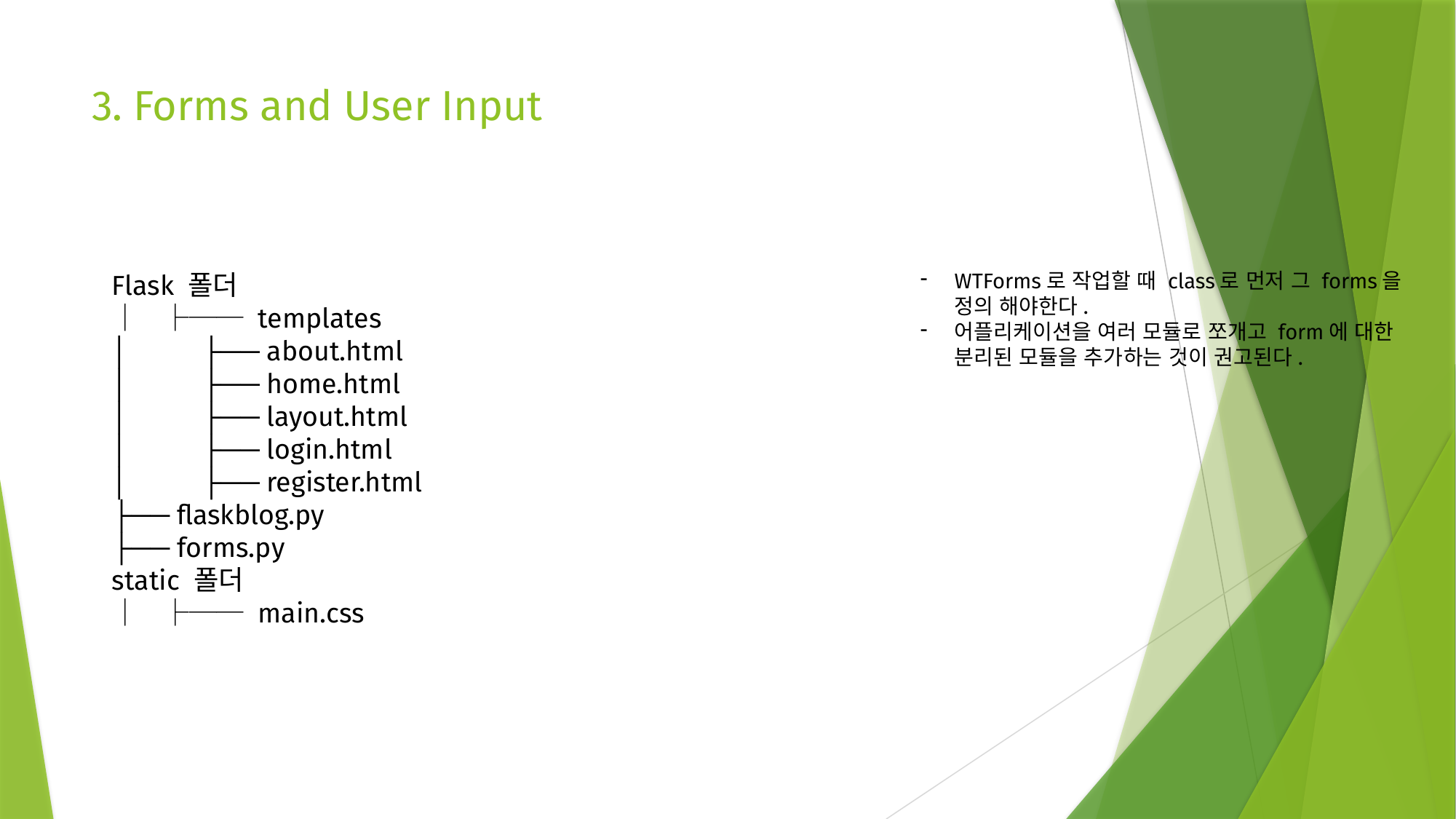

# 3. Forms and User Input
Flask 폴더
│   ├── templates 
│          ├── about.html                                    
│          ├── home.html       
│          ├── layout.html
│          ├── login.html
│          ├── register.html                                    
├── flaskblog.py                                            
├── forms.py
static 폴더
│   ├── main.css

WTForms로 작업할 때 class로 먼저 그 forms을 정의 해야한다.
어플리케이션을 여러 모듈로 쪼개고 form에 대한 분리된 모듈을 추가하는 것이 권고된다.